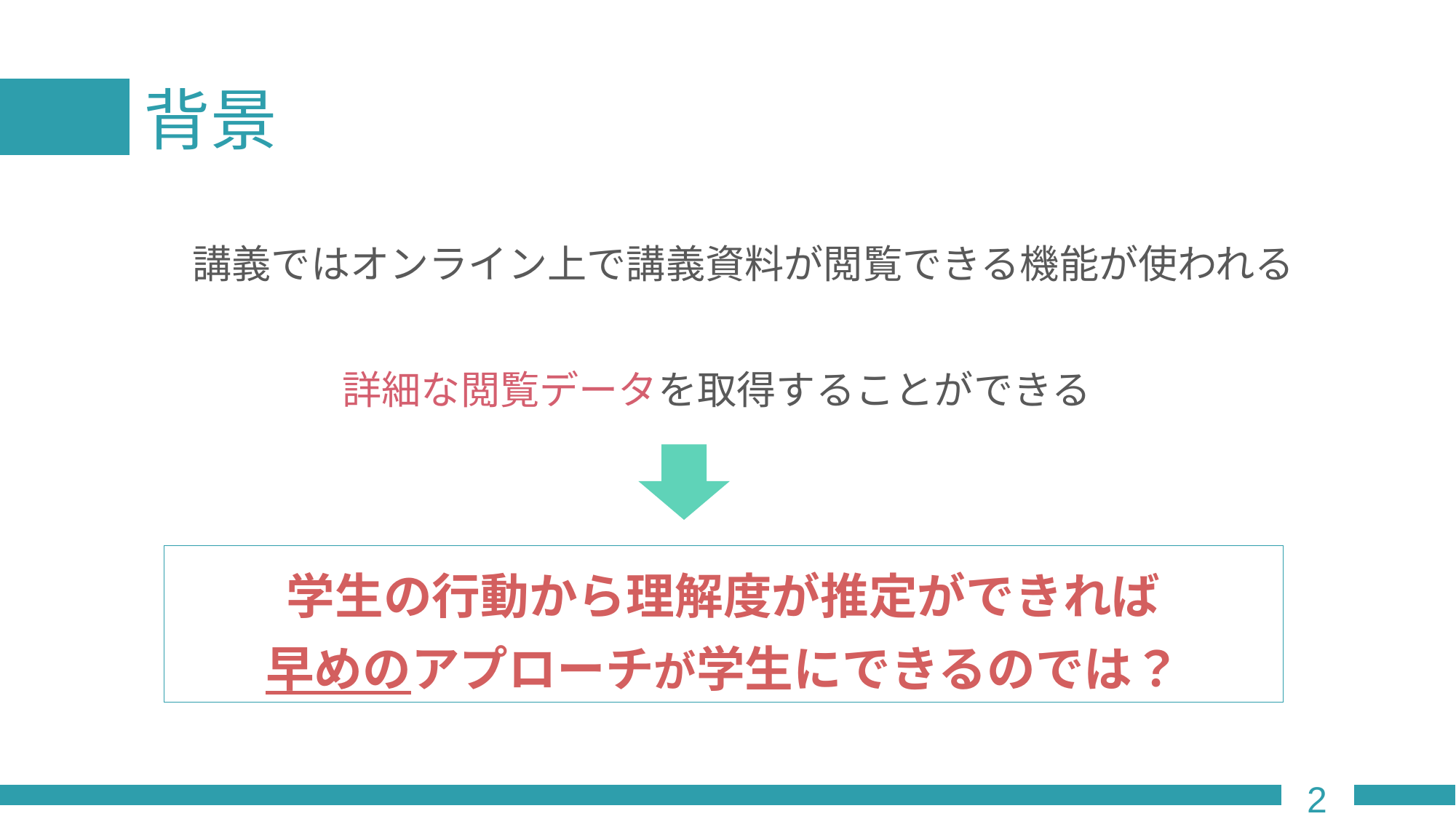

# 背景

 講義ではオンライン上で講義資料が閲覧できる機能が使われる

　　　　詳細な閲覧データを取得することができる

学生の行動から理解度が推定ができれば
早めのアプローチが学生にできるのでは？
2